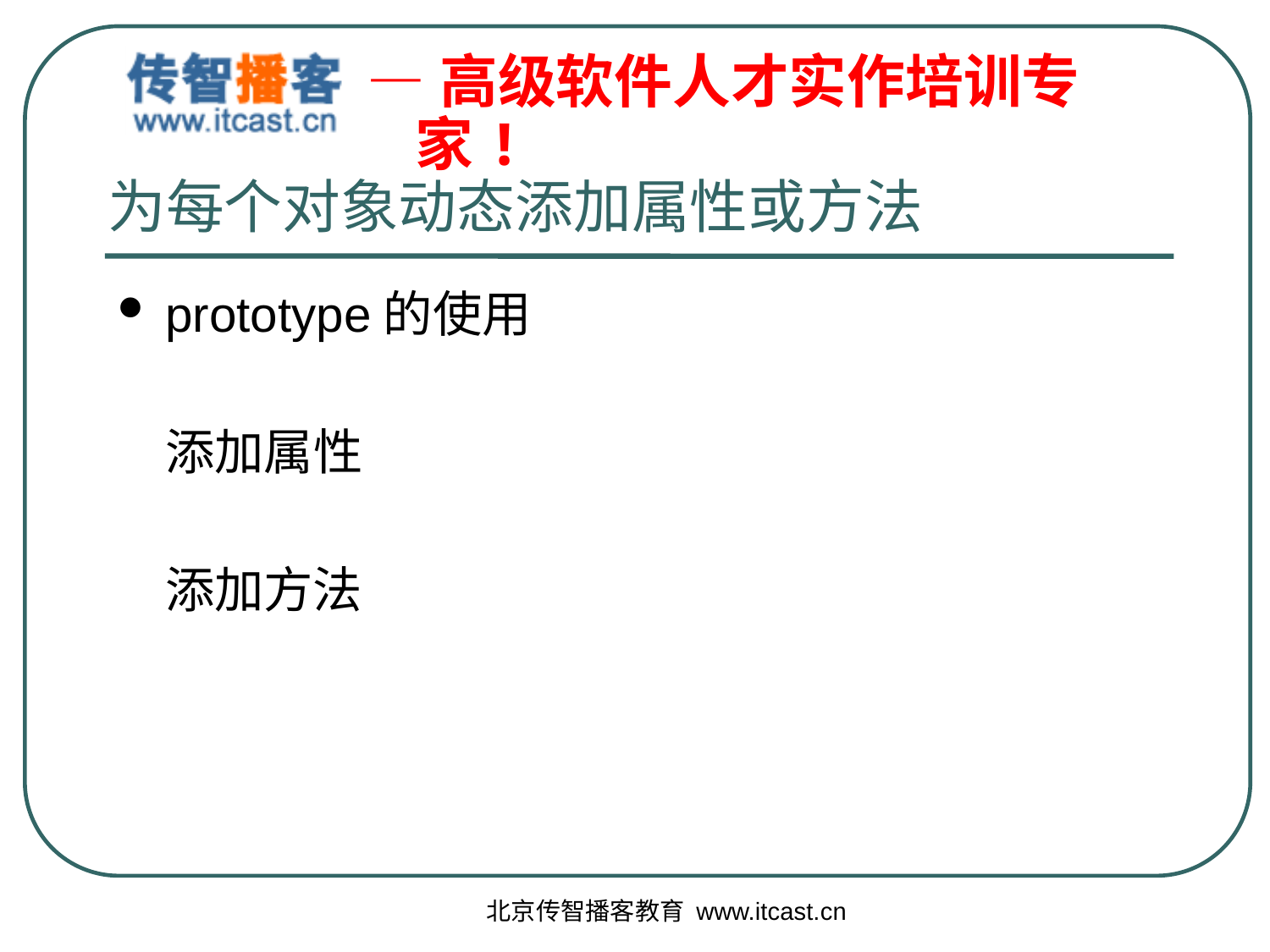

# 为每个对象动态添加属性或方法
prototype的使用

	添加属性

	添加方法
北京传智播客教育 www.itcast.cn